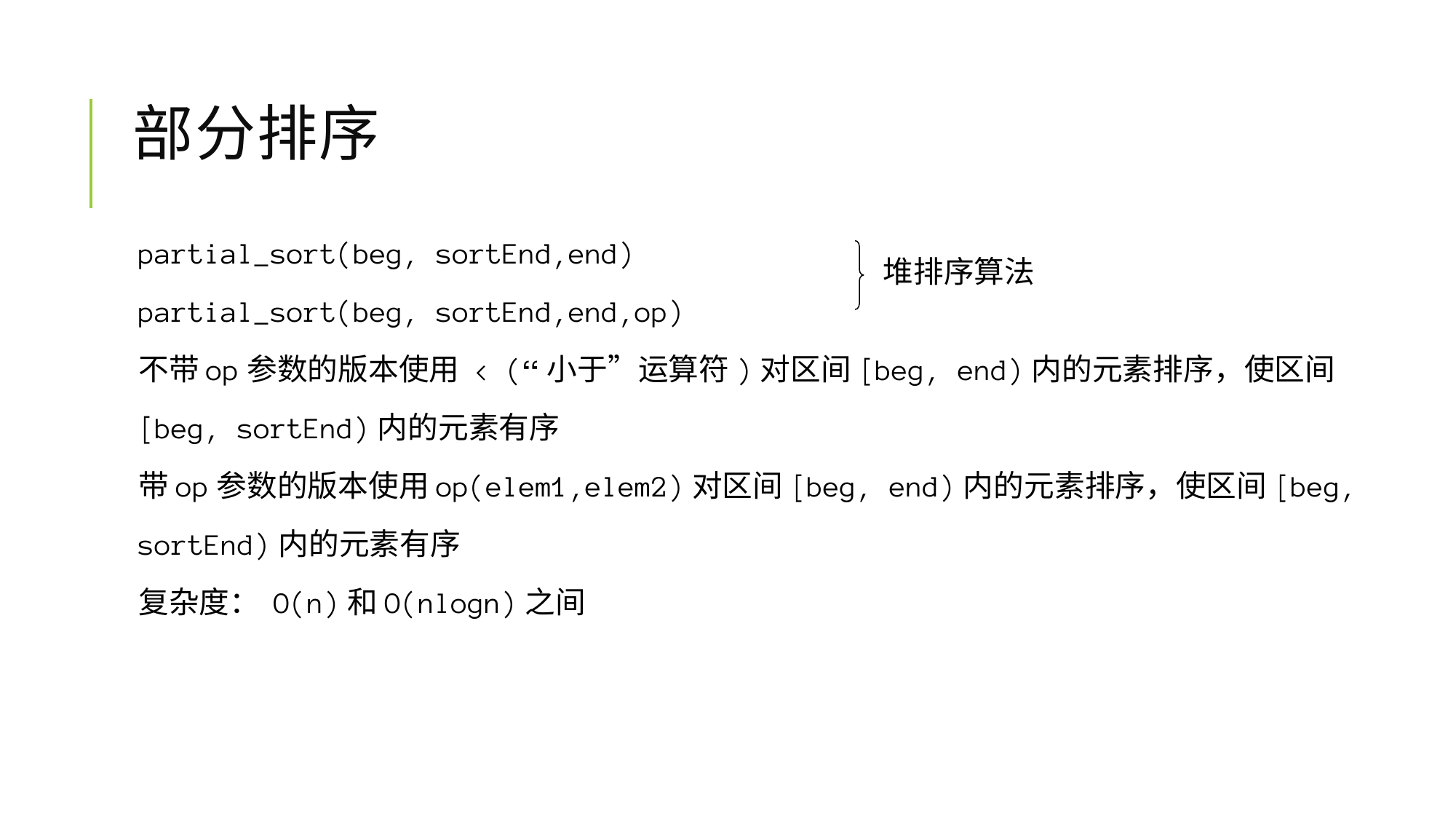

# 部分排序
partial_sort(beg, sortEnd,end)
partial_sort(beg, sortEnd,end,op)
不带op参数的版本使用 < (“小于”运算符)对区间[beg, end)内的元素排序，使区间[beg, sortEnd)内的元素有序
带op参数的版本使用op(elem1,elem2)对区间[beg, end)内的元素排序，使区间[beg, sortEnd)内的元素有序
复杂度： O(n)和O(nlogn)之间

堆排序算法